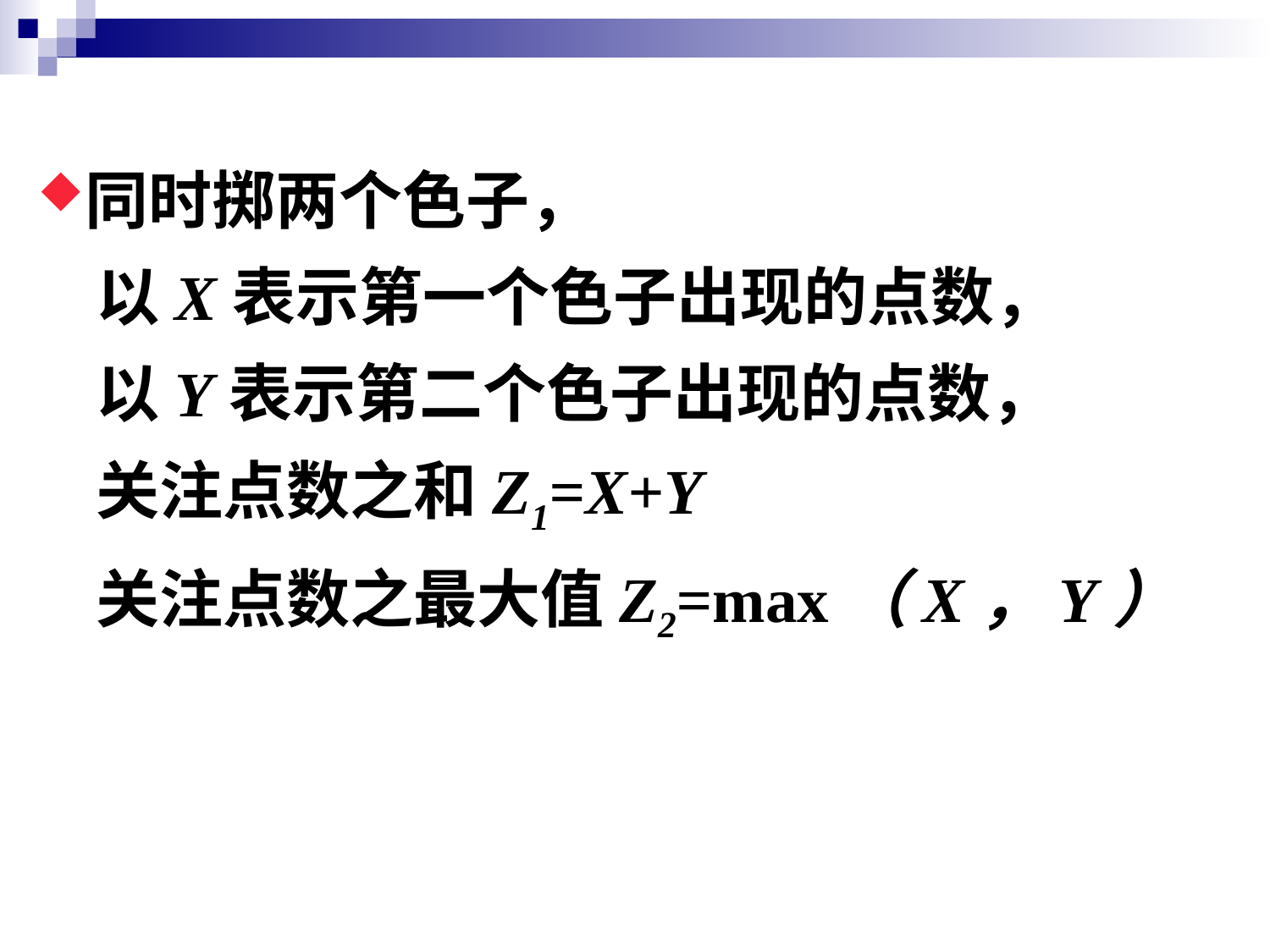

同时掷两个色子，
   以X表示第一个色子出现的点数，
   以Y表示第二个色子出现的点数，
   关注点数之和Z1=X+Y
   关注点数之最大值Z2=max（X，Y）